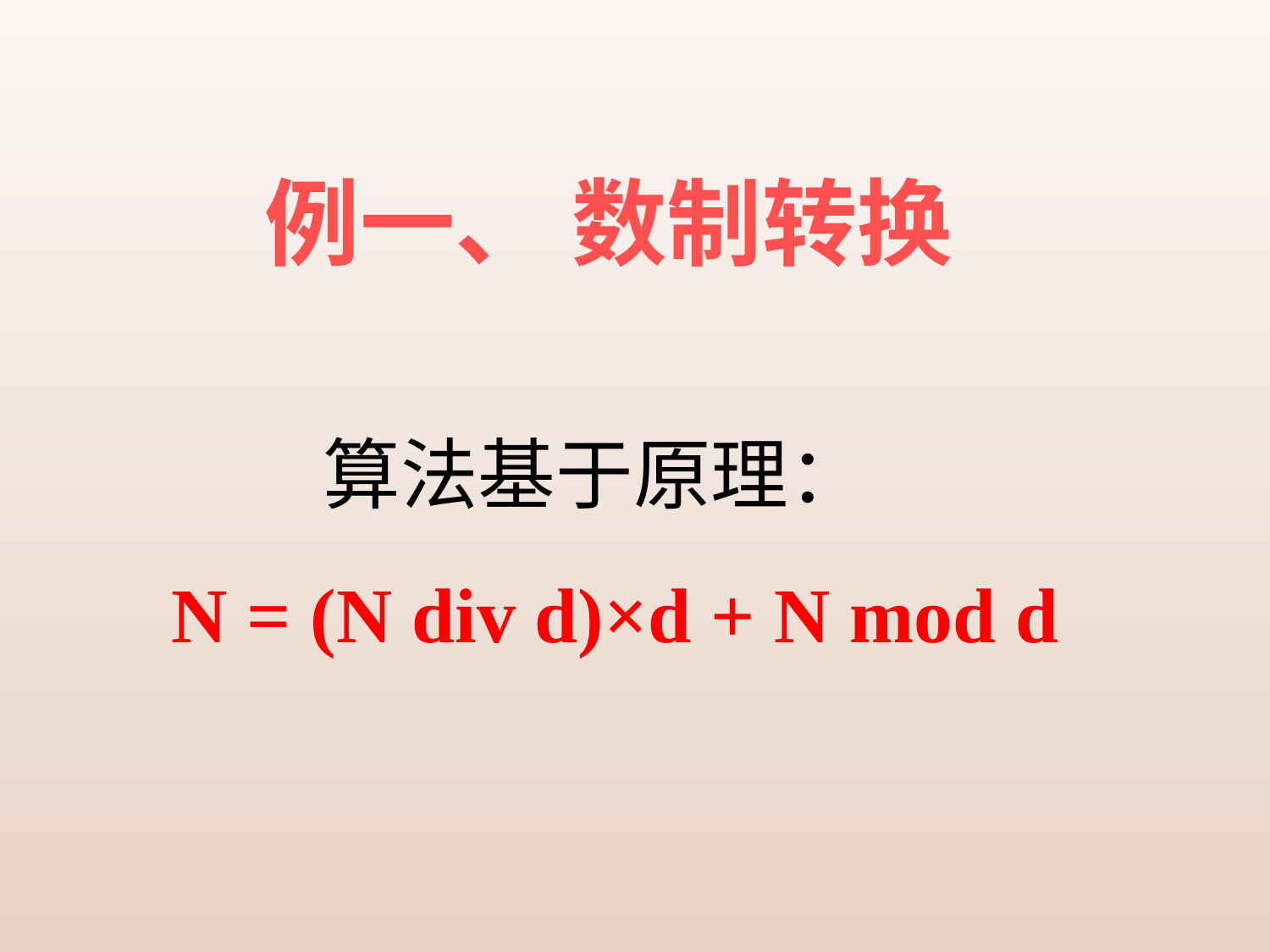

# 例一、 数制转换 算法基于原理： N = (N div d)×d + N mod d